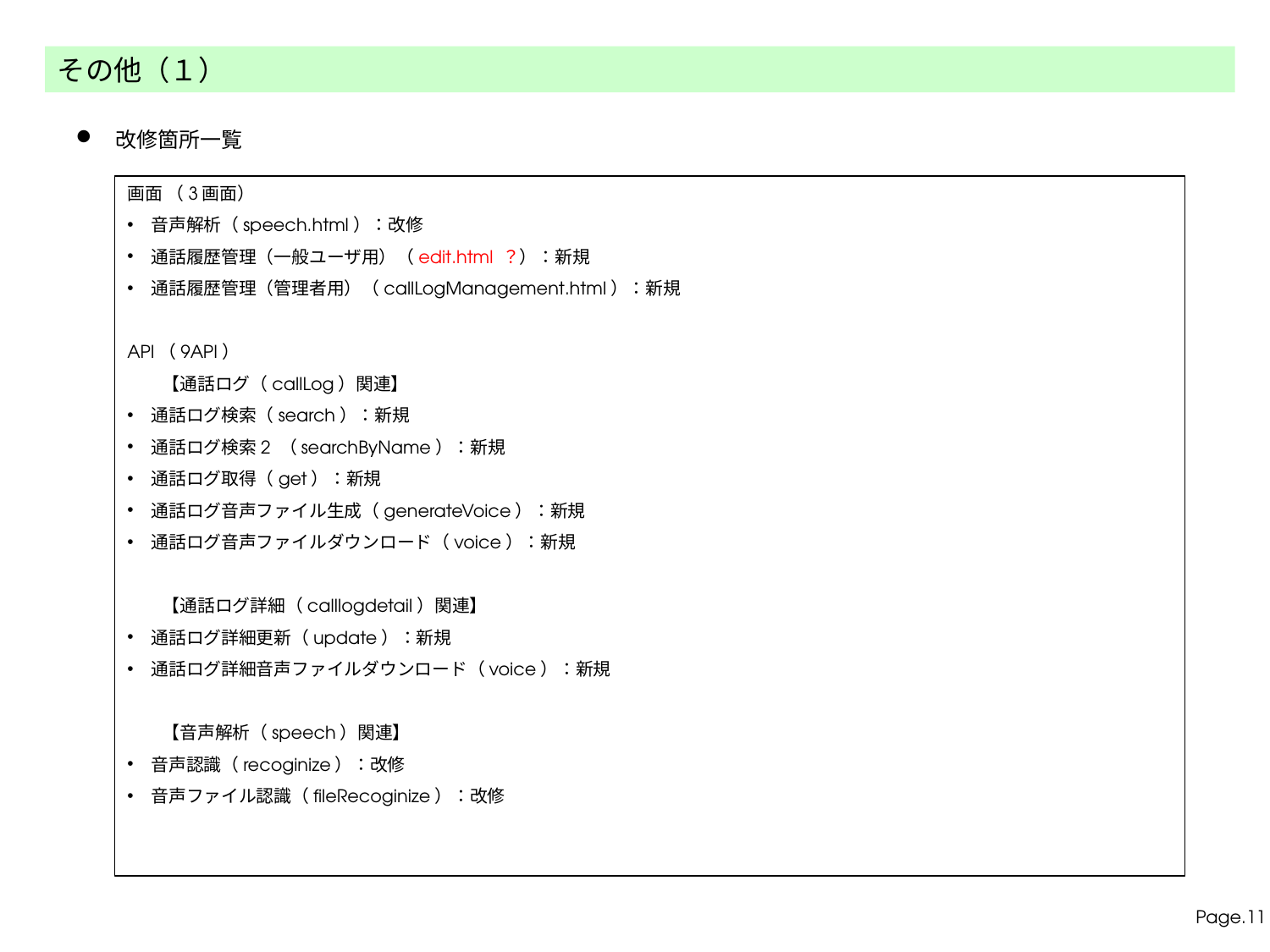

その他（１）
改修箇所一覧
画面 （3画面）
音声解析（speech.html）：改修
通話履歴管理（一般ユーザ用）（edit.html ？）：新規
通話履歴管理（管理者用）（callLogManagement.html）：新規

API（9API）
　　【通話ログ（callLog）関連】
通話ログ検索（search）：新規
通話ログ検索2 （searchByName）：新規
通話ログ取得（get）：新規
通話ログ音声ファイル生成（generateVoice）：新規
通話ログ音声ファイルダウンロード（voice）：新規

　　【通話ログ詳細（calllogdetail）関連】
通話ログ詳細更新（update）：新規
通話ログ詳細音声ファイルダウンロード（voice）：新規

　　【音声解析（speech）関連】
音声認識（recoginize）：改修
音声ファイル認識（fileRecoginize）：改修